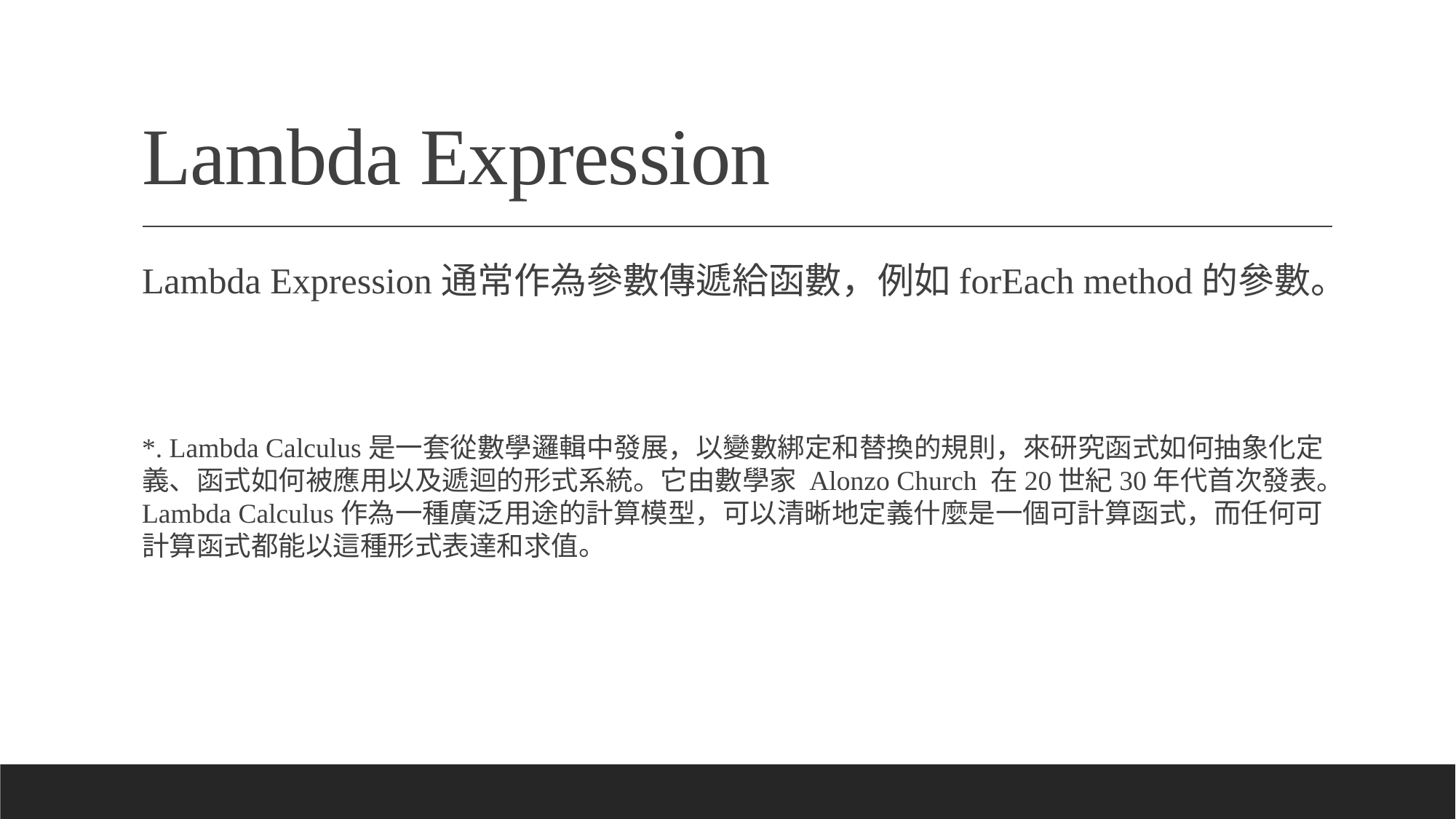

# Lambda Expression
Lambda Expression通常作為參數傳遞給函數，例如forEach method的參數。

*. Lambda Calculus是一套從數學邏輯中發展，以變數綁定和替換的規則，來研究函式如何抽象化定義、函式如何被應用以及遞迴的形式系統。它由數學家 Alonzo Church 在20世紀30年代首次發表。Lambda Calculus作為一種廣泛用途的計算模型，可以清晰地定義什麼是一個可計算函式，而任何可計算函式都能以這種形式表達和求值。